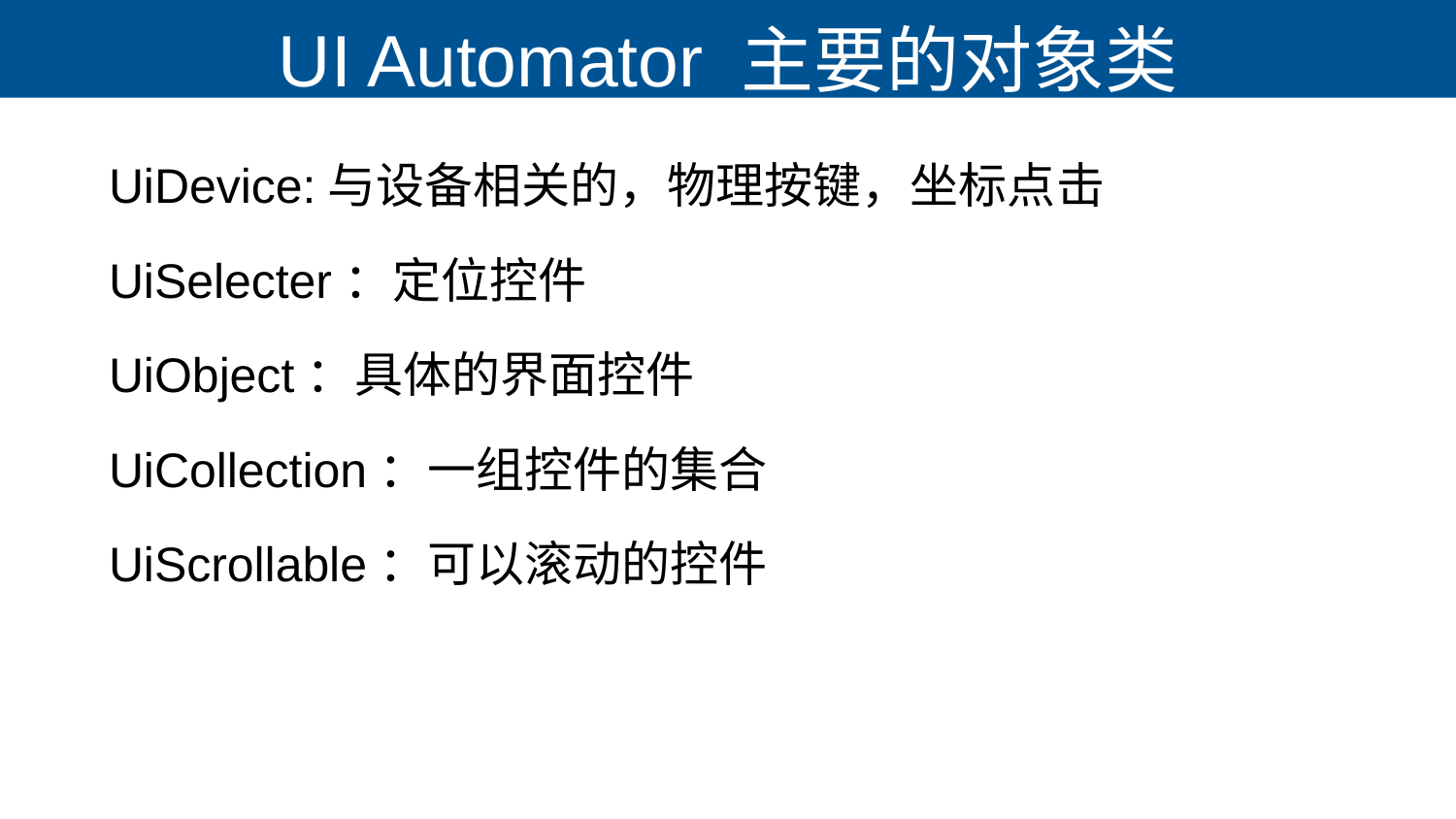

# UI Automator 主要的对象类
UiDevice:与设备相关的，物理按键，坐标点击
UiSelecter：定位控件
UiObject：具体的界面控件
UiCollection：一组控件的集合
UiScrollable：可以滚动的控件